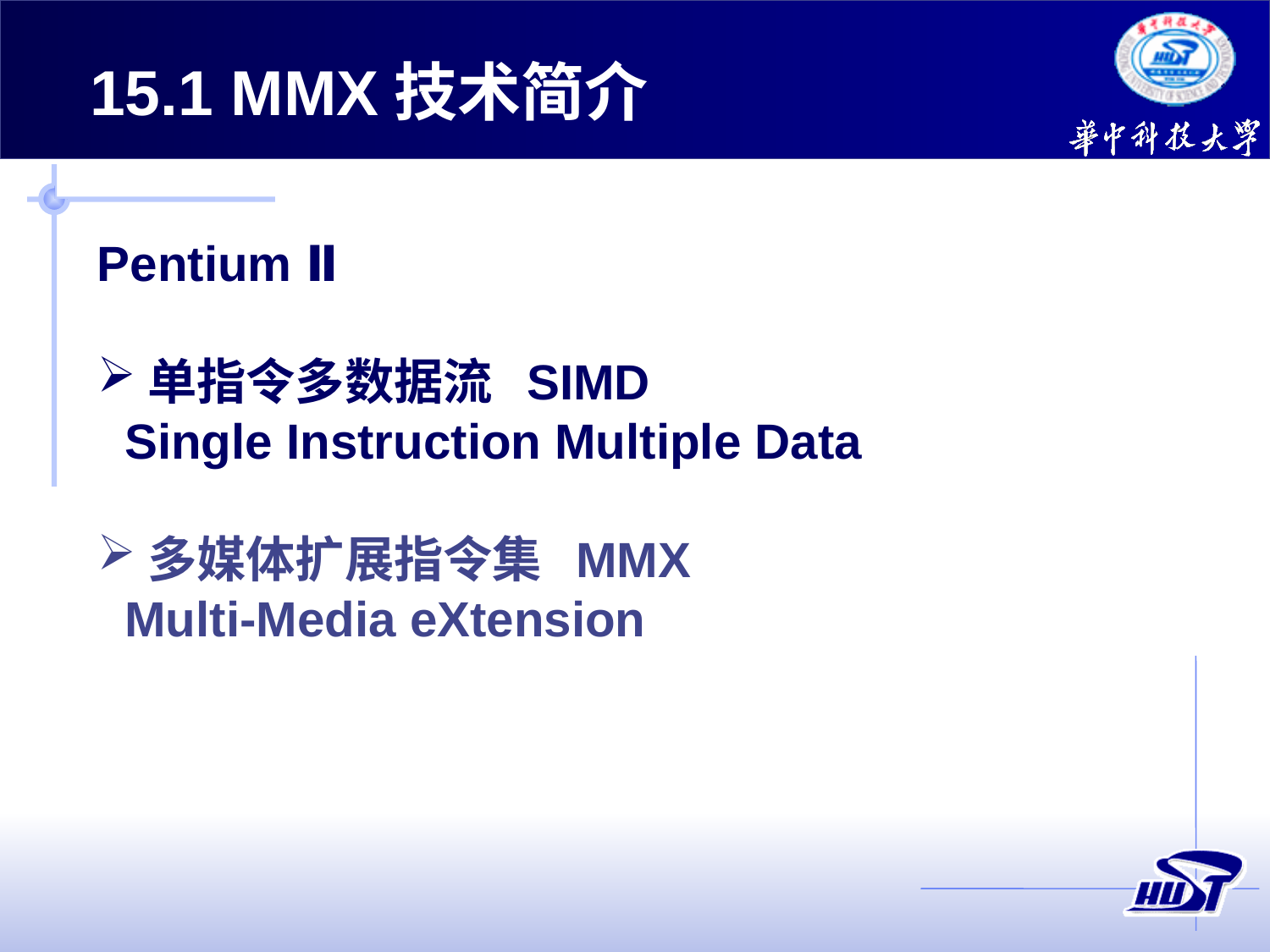

15.1 MMX技术简介
Pentium Ⅱ

单指令多数据流  SIMD
  Single Instruction Multiple Data

多媒体扩展指令集  MMX
  Multi-Media eXtension